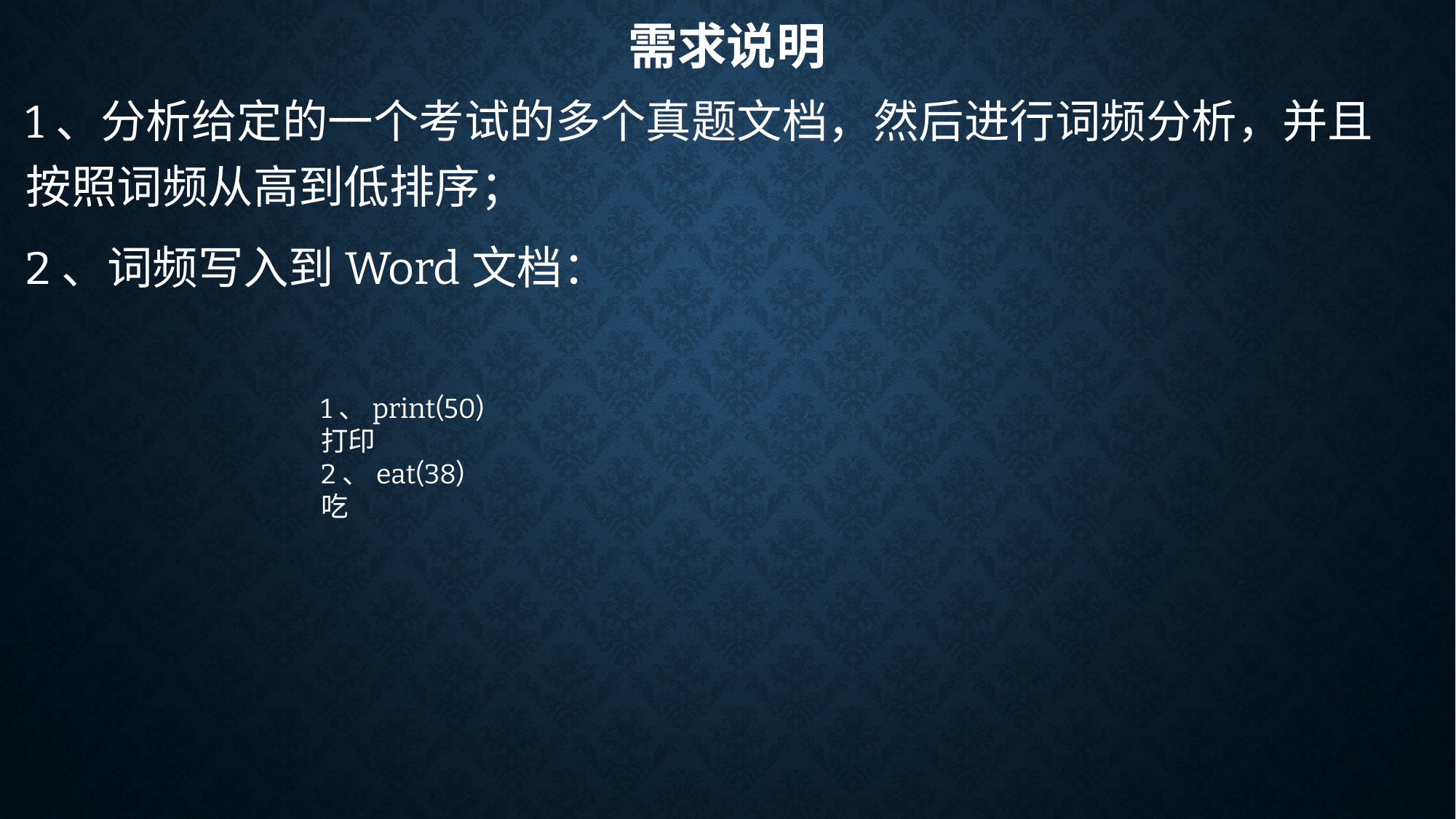

# 需求说明
1、分析给定的一个考试的多个真题文档，然后进行词频分析，并且按照词频从高到低排序；
2、词频写入到Word文档：
1、print(50)
打印
2、eat(38)
吃